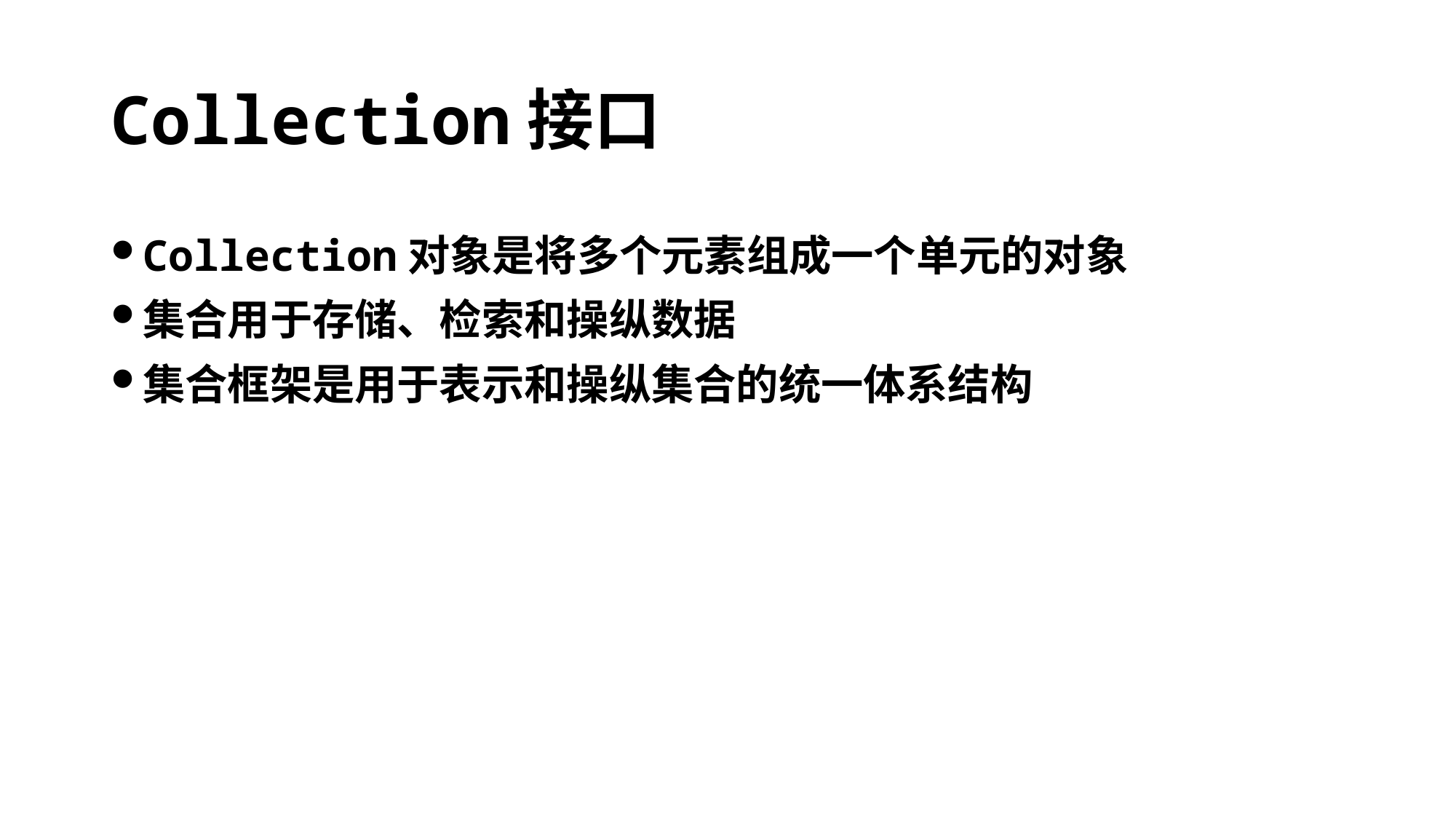

# Collection接口
Collection对象是将多个元素组成一个单元的对象
集合用于存储、检索和操纵数据
集合框架是用于表示和操纵集合的统一体系结构